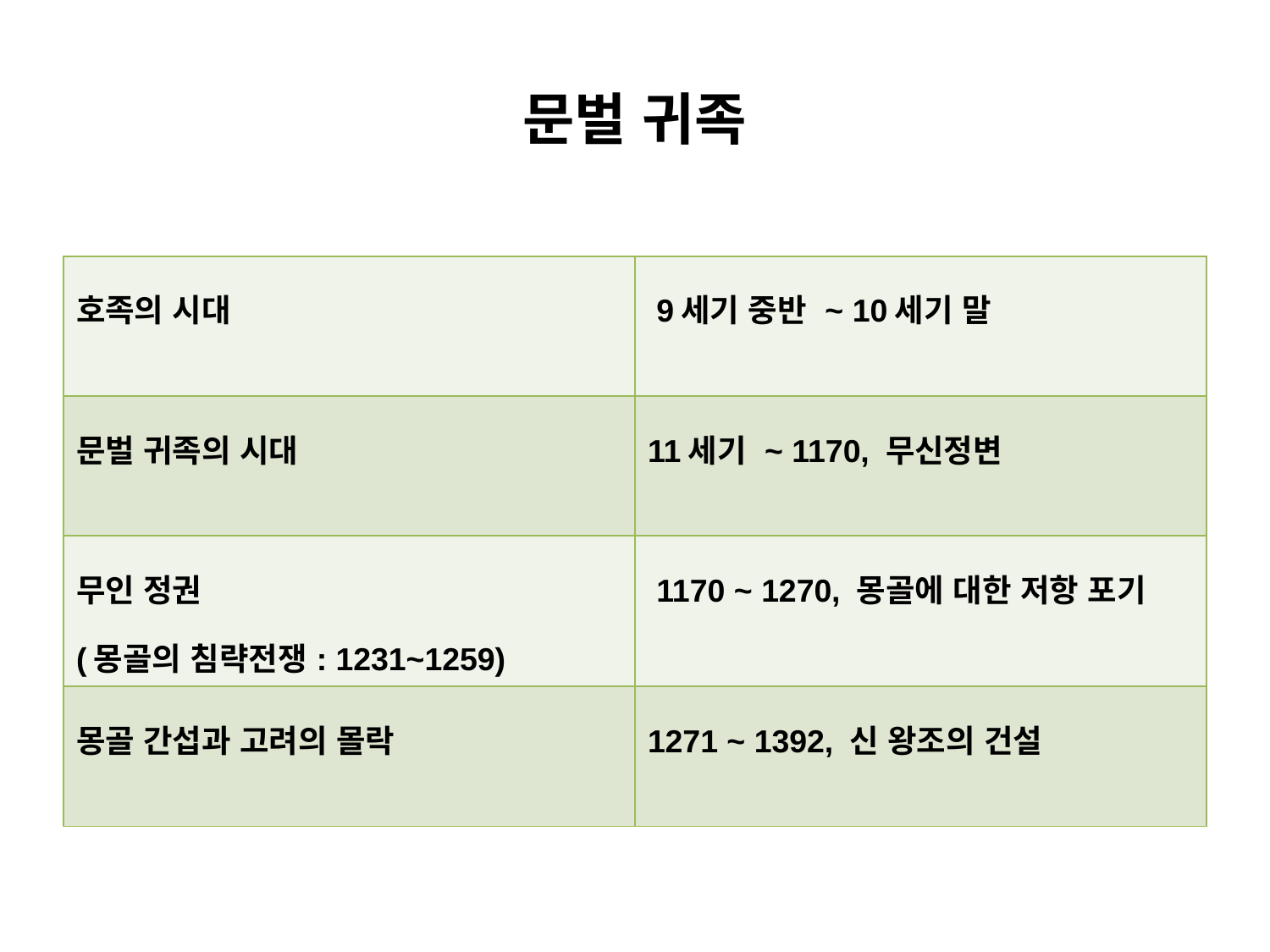

# 문벌 귀족
| 호족의 시대 | 9세기 중반 ~ 10세기 말 |
| --- | --- |
| 문벌 귀족의 시대 | 11세기 ~ 1170, 무신정변 |
| 무인 정권 (몽골의 침략전쟁: 1231~1259) | 1170 ~ 1270, 몽골에 대한 저항 포기 |
| 몽골 간섭과 고려의 몰락 | 1271 ~ 1392, 신 왕조의 건설 |